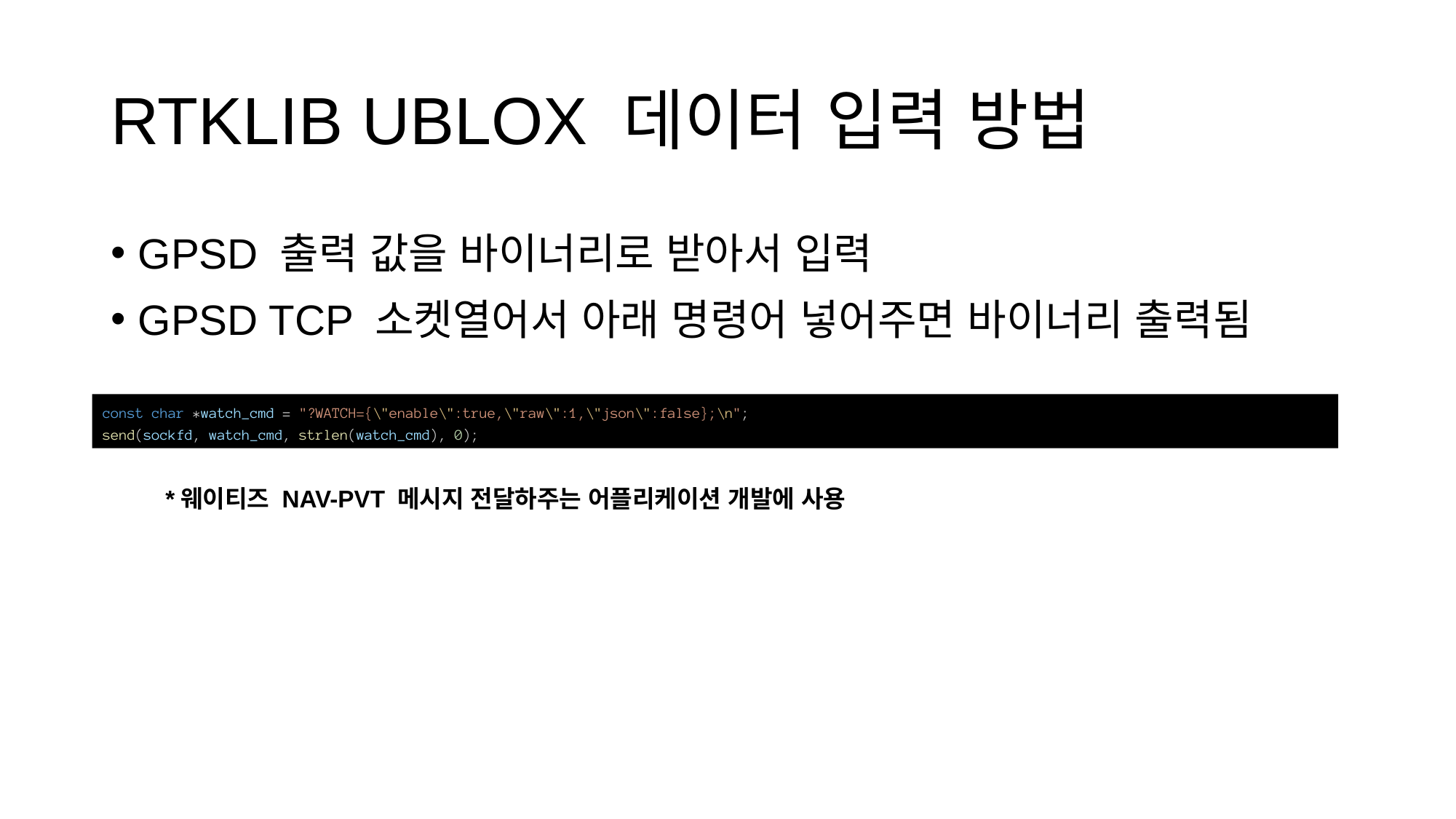

# RTKLIB UBLOX 데이터 입력 방법
GPSD 출력 값을 바이너리로 받아서 입력
GPSD TCP 소켓열어서 아래 명령어 넣어주면 바이너리 출력됨

*웨이티즈 NAV-PVT 메시지 전달하주는 어플리케이션 개발에 사용
const char *watch_cmd = "?WATCH={\"enable\":true,\"raw\":1,\"json\":false};\n";
send(sockfd, watch_cmd, strlen(watch_cmd), 0);